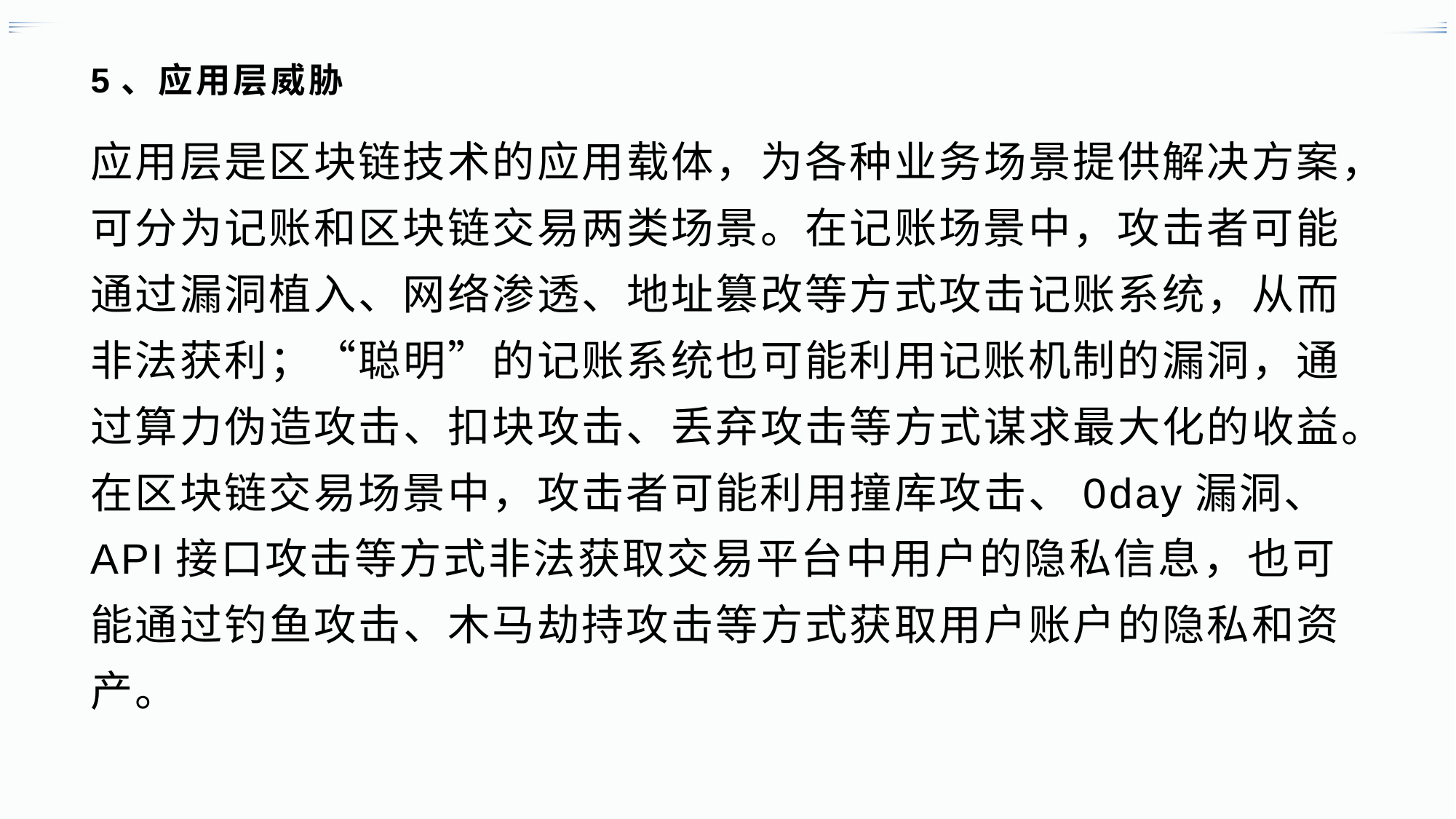

# 5、应用层威胁
应用层是区块链技术的应用载体，为各种业务场景提供解决方案，可分为记账和区块链交易两类场景。在记账场景中，攻击者可能通过漏洞植入、网络渗透、地址篡改等方式攻击记账系统，从而非法获利；“聪明”的记账系统也可能利用记账机制的漏洞，通过算力伪造攻击、扣块攻击、丢弃攻击等方式谋求最大化的收益。在区块链交易场景中，攻击者可能利用撞库攻击、0day漏洞、API接口攻击等方式非法获取交易平台中用户的隐私信息，也可能通过钓鱼攻击、木马劫持攻击等方式获取用户账户的隐私和资产。